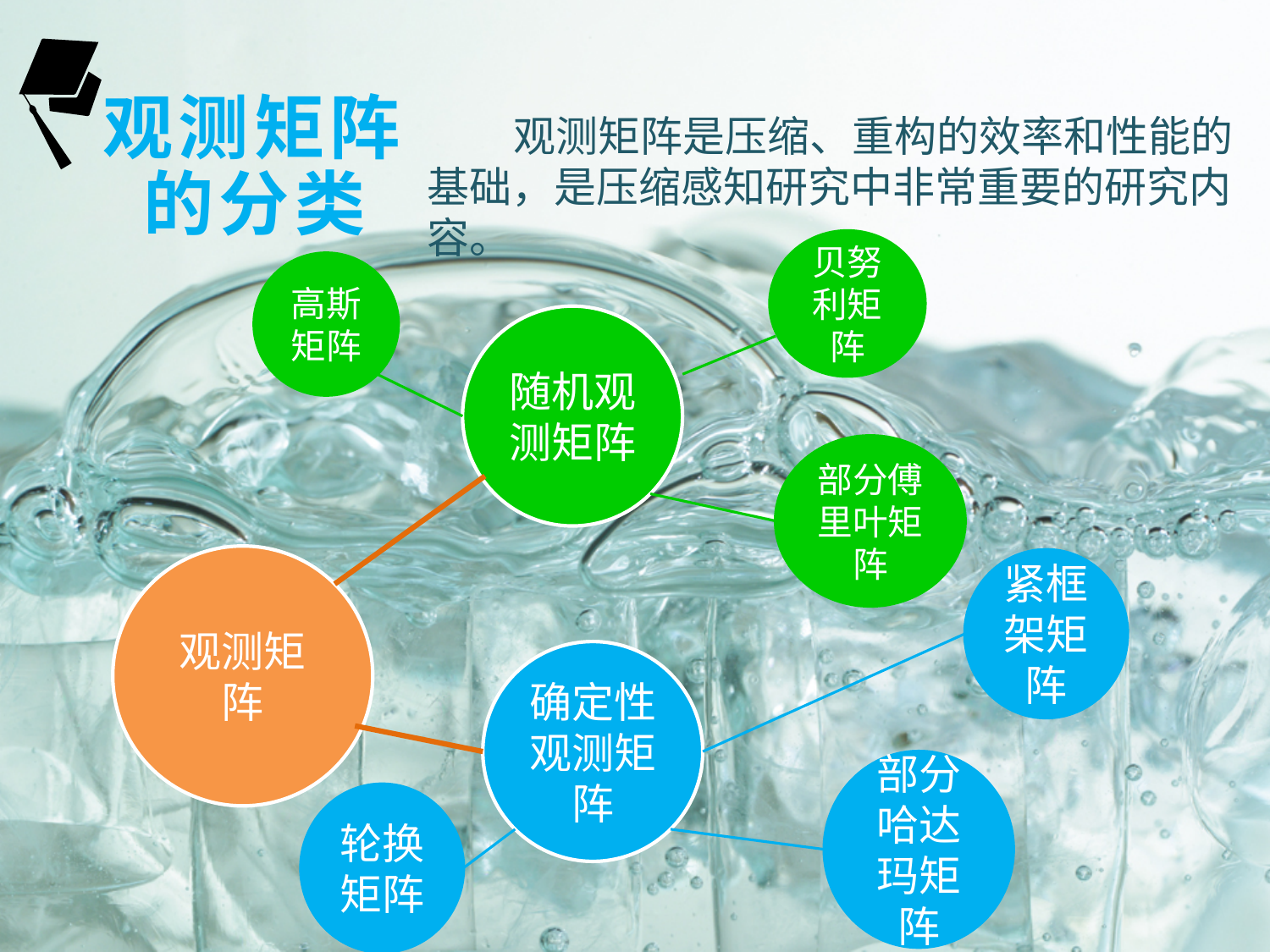

观测矩阵的分类
        观测矩阵是压缩、重构的效率和性能的基础，是压缩感知研究中非常重要的研究内容。
贝努利矩阵
高斯矩阵
随机观测矩阵
部分傅里叶矩阵
观测矩阵
紧框架矩阵
确定性观测矩阵
部分哈达玛矩阵
轮换矩阵